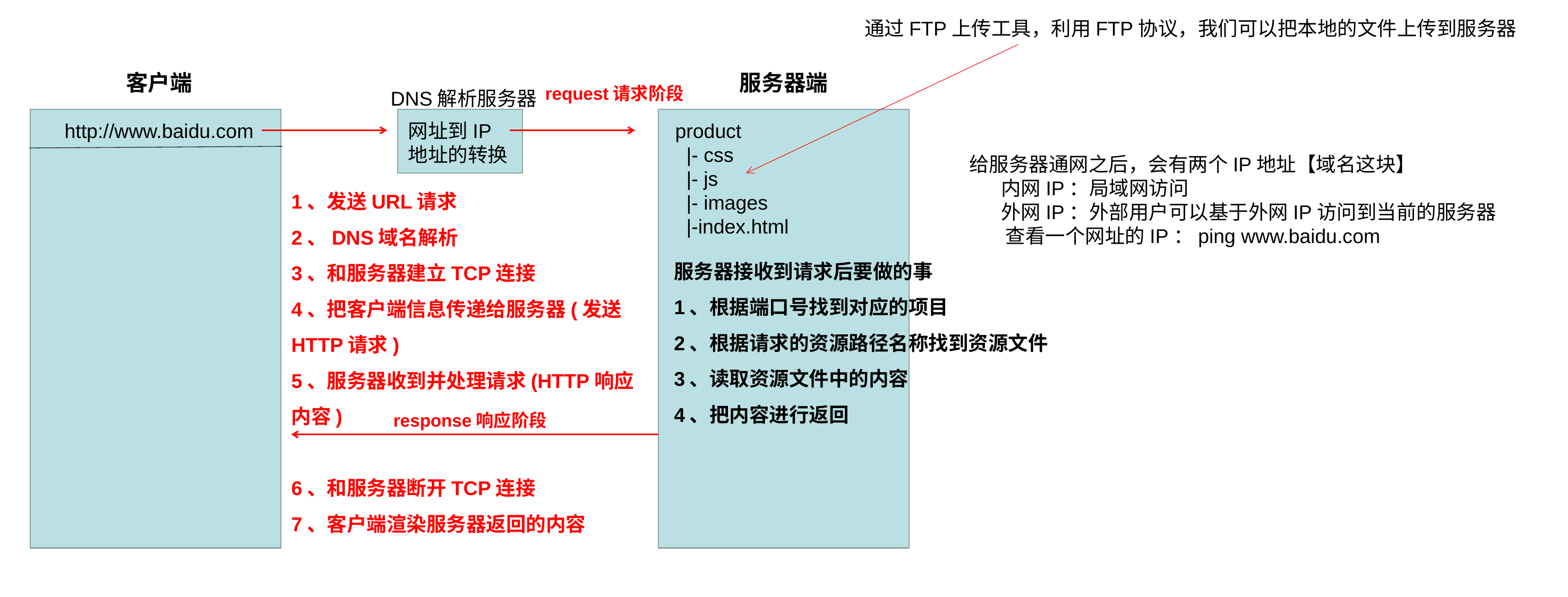

通过FTP上传工具，利用FTP协议，我们可以把本地的文件上传到服务器
客户端
服务器端
request请求阶段
DNS解析服务器

http://www.baidu.com
网址到IP地址的转换
product
  |- css
  |- js
  |- images
  |-index.html
给服务器通网之后，会有两个IP地址【域名这块】
      内网IP：局域网访问
      外网IP：外部用户可以基于外网IP访问到当前的服务器
       查看一个网址的IP：ping www.baidu.com
1、发送URL请求
2、DNS域名解析
3、和服务器建立TCP连接
4、把客户端信息传递给服务器(发送HTTP请求)
5、服务器收到并处理请求(HTTP响应内容)

6、和服务器断开TCP连接
7、客户端渲染服务器返回的内容

服务器接收到请求后要做的事
1、根据端口号找到对应的项目
2、根据请求的资源路径名称找到资源文件
3、读取资源文件中的内容
4、把内容进行返回
response响应阶段